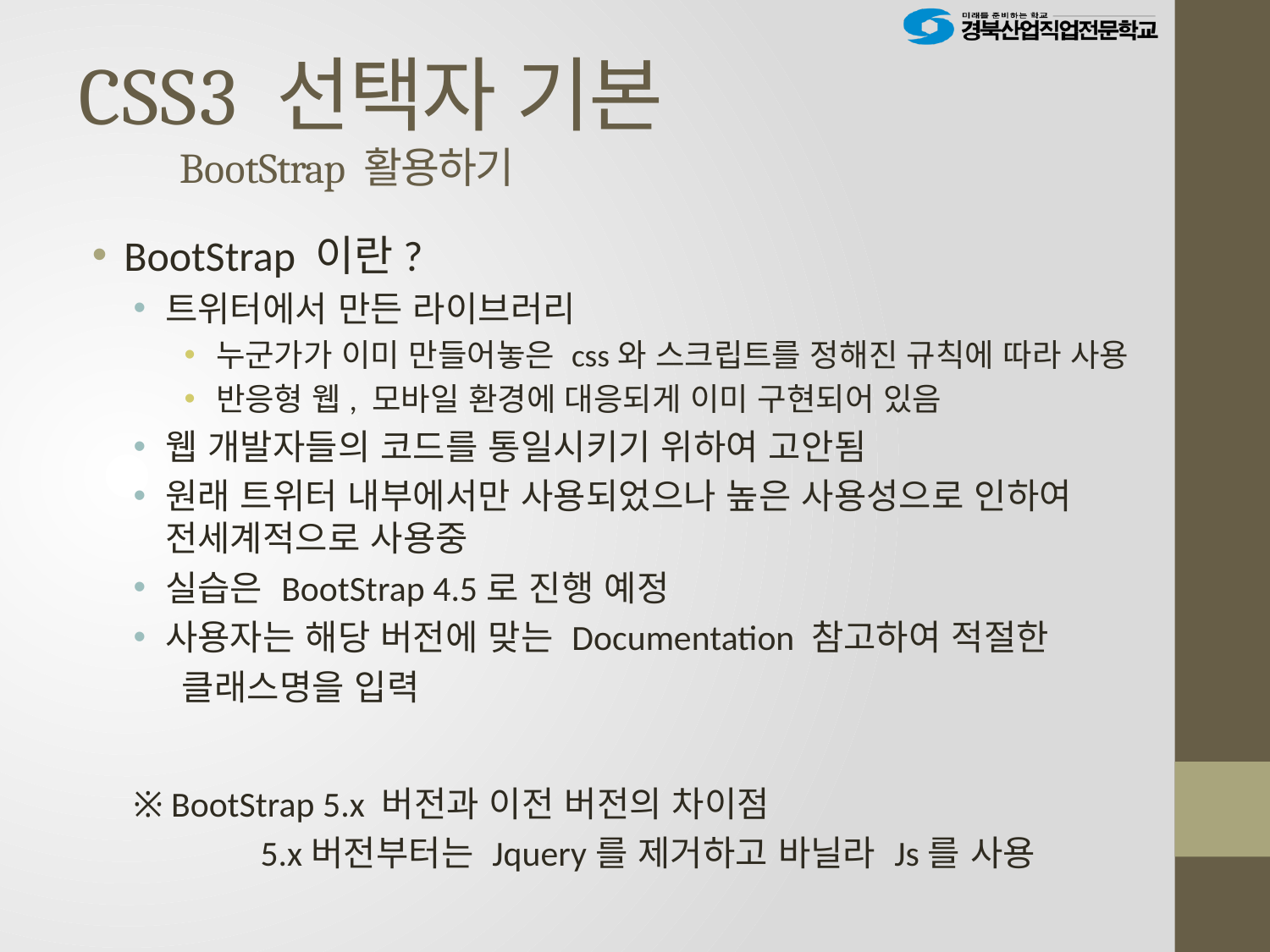

# CSS3 선택자 기본 BootStrap 활용하기
BootStrap 이란?
트위터에서 만든 라이브러리
누군가가 이미 만들어놓은 css와 스크립트를 정해진 규칙에 따라 사용
반응형 웹, 모바일 환경에 대응되게 이미 구현되어 있음
웹 개발자들의 코드를 통일시키기 위하여 고안됨
원래 트위터 내부에서만 사용되었으나 높은 사용성으로 인하여 전세계적으로 사용중
실습은 BootStrap 4.5로 진행 예정
사용자는 해당 버전에 맞는 Documentation 참고하여 적절한
    클래스명을 입력

※ BootStrap 5.x 버전과 이전 버전의 차이점
	5.x버전부터는 Jquery를 제거하고 바닐라 Js를 사용